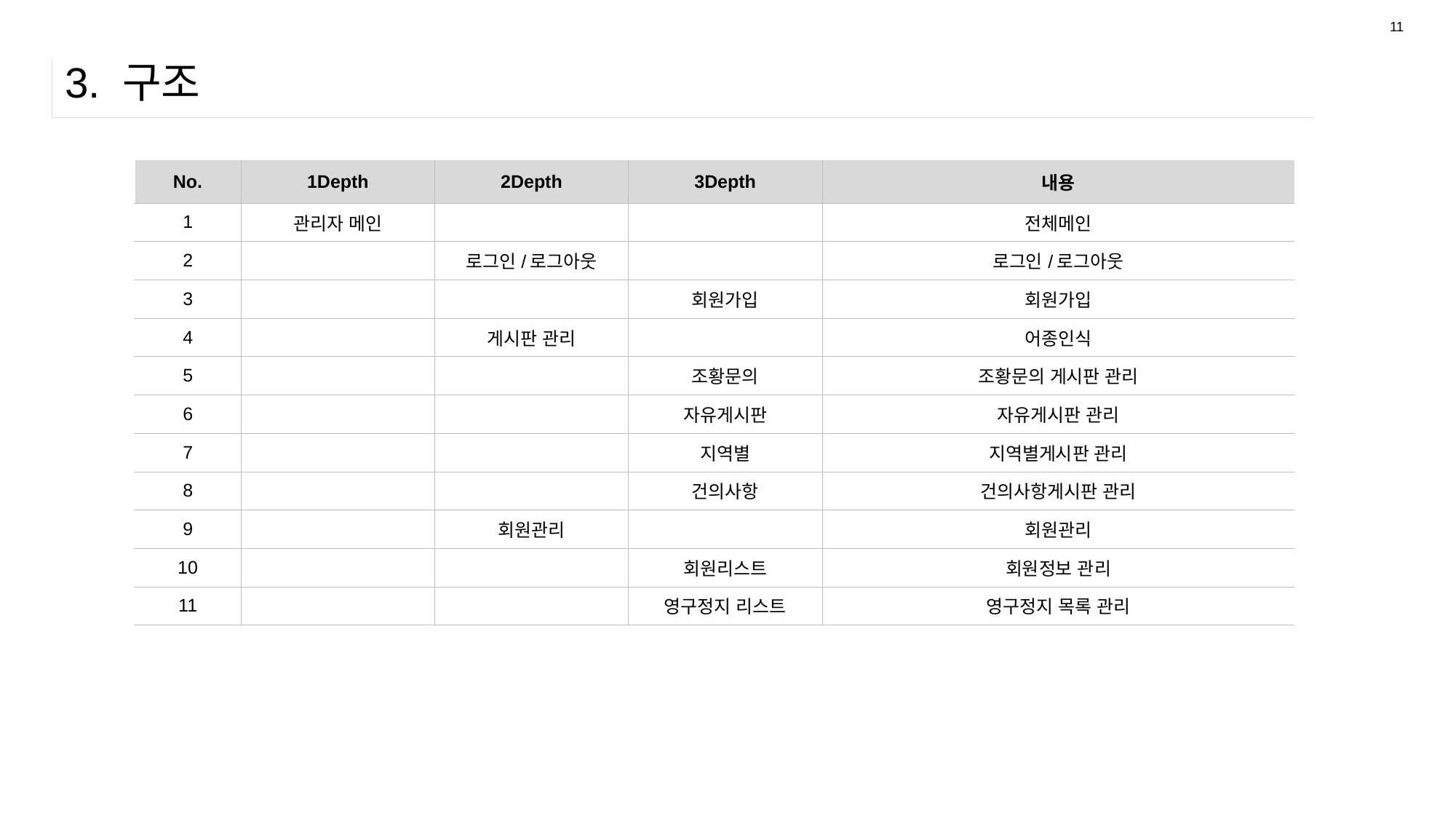

11
# 3. 구조
| No. | 1Depth | 2Depth | 3Depth | 내용 |
| --- | --- | --- | --- | --- |
| 1 | 관리자 메인 |  |  | 전체메인 |
| 2 |  | 로그인/로그아웃 |  | 로그인/로그아웃 |
| 3 |  |  | 회원가입 | 회원가입 |
| 4 |  | 게시판 관리 |  | 어종인식 |
| 5 |  |  | 조황문의 | 조황문의 게시판 관리 |
| 6 |  |  | 자유게시판 | 자유게시판 관리 |
| 7 |  |  | 지역별 | 지역별게시판 관리 |
| 8 |  |  | 건의사항 | 건의사항게시판 관리 |
| 9 |  | 회원관리 |  | 회원관리 |
| 10 |  |  | 회원리스트 | 회원정보 관리 |
| 11 |  |  | 영구정지 리스트 | 영구정지 목록 관리 |